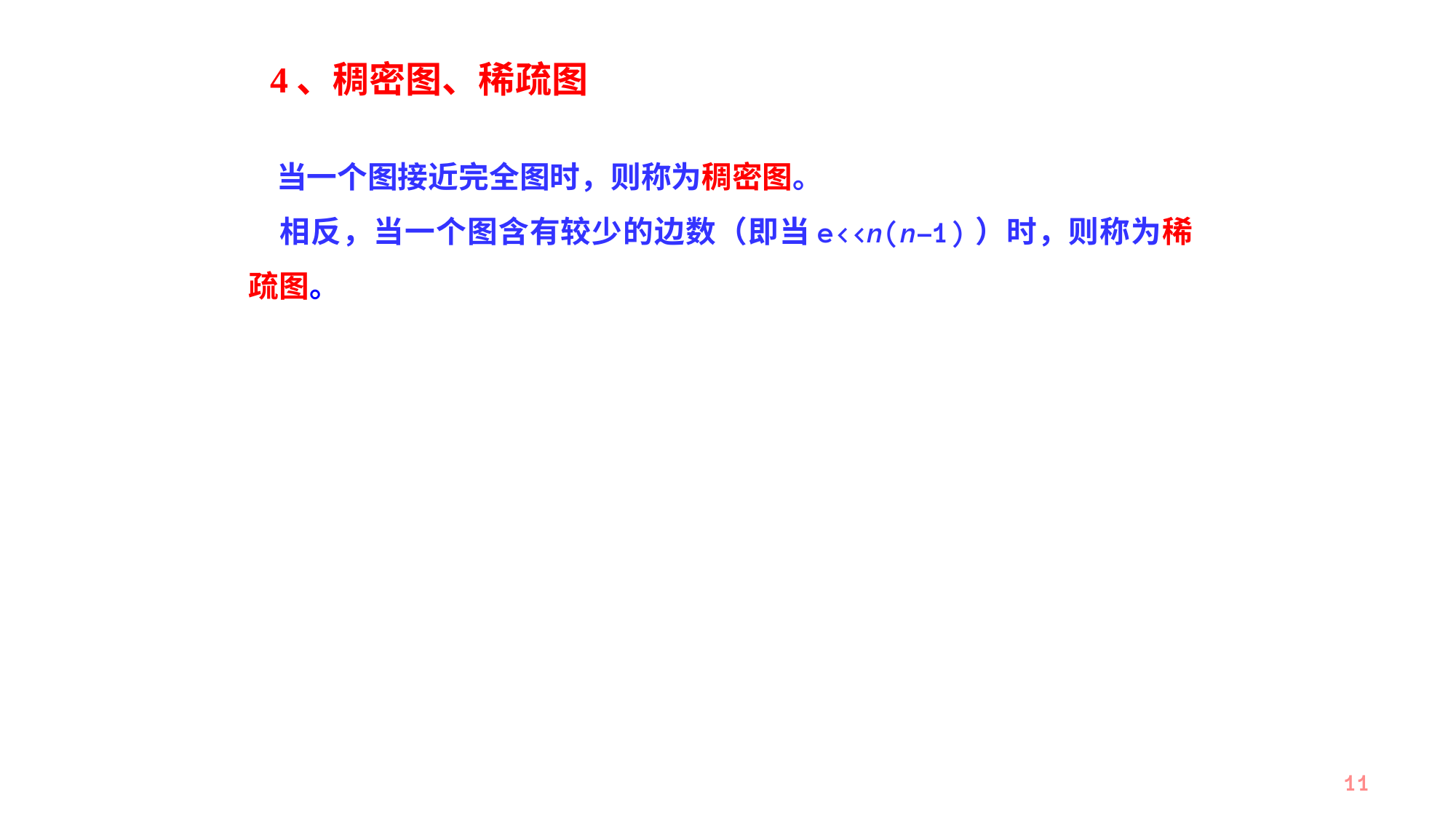

4、稠密图、稀疏图
   当一个图接近完全图时，则称为稠密图。
   相反，当一个图含有较少的边数（即当e<<n(n-1)）时，则称为稀疏图。
11